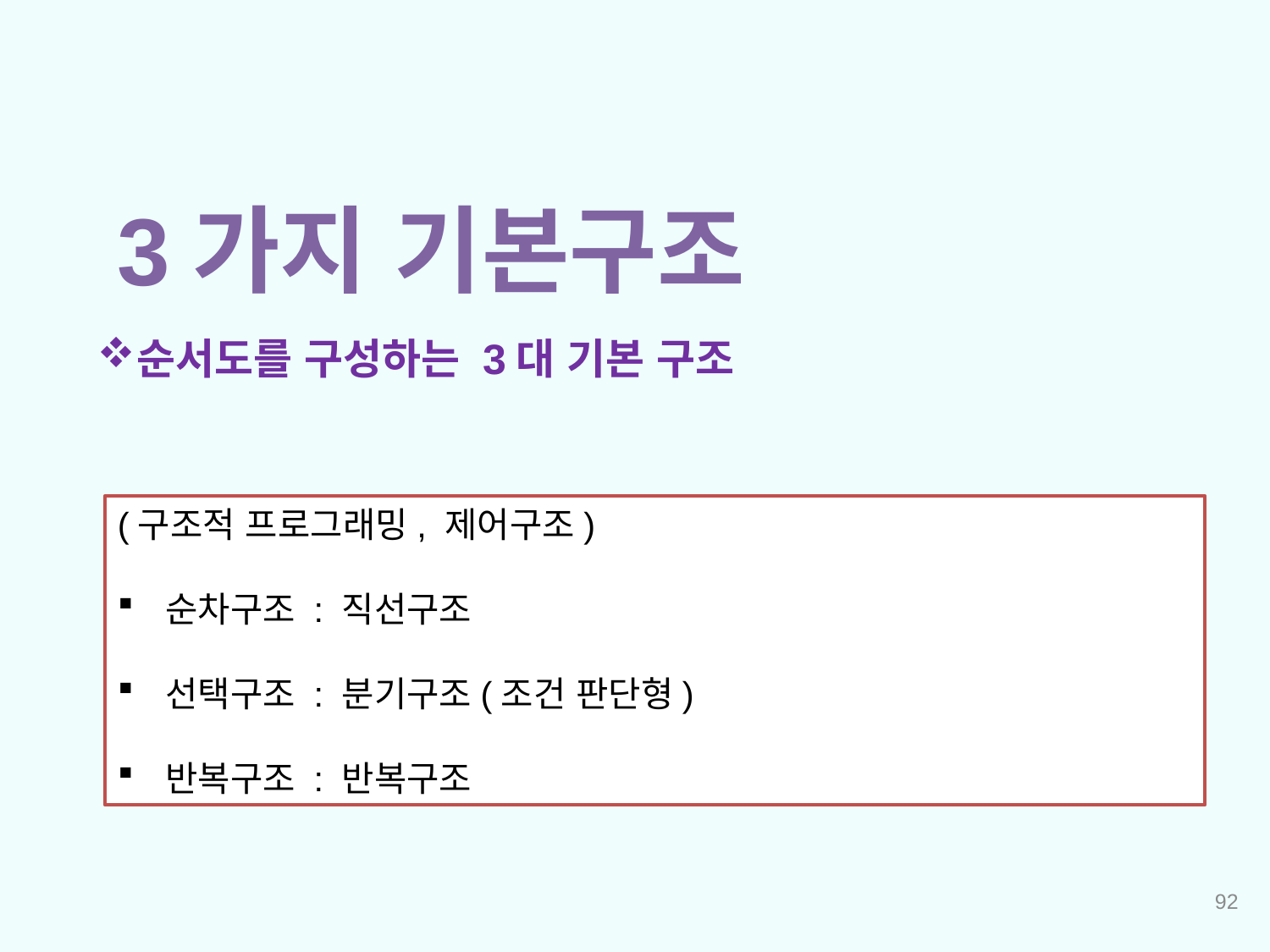

3가지 기본구조
순서도를 구성하는 3대 기본 구조
(구조적 프로그래밍, 제어구조)

순차구조 : 직선구조

선택구조 : 분기구조(조건 판단형)

반복구조 : 반복구조
92